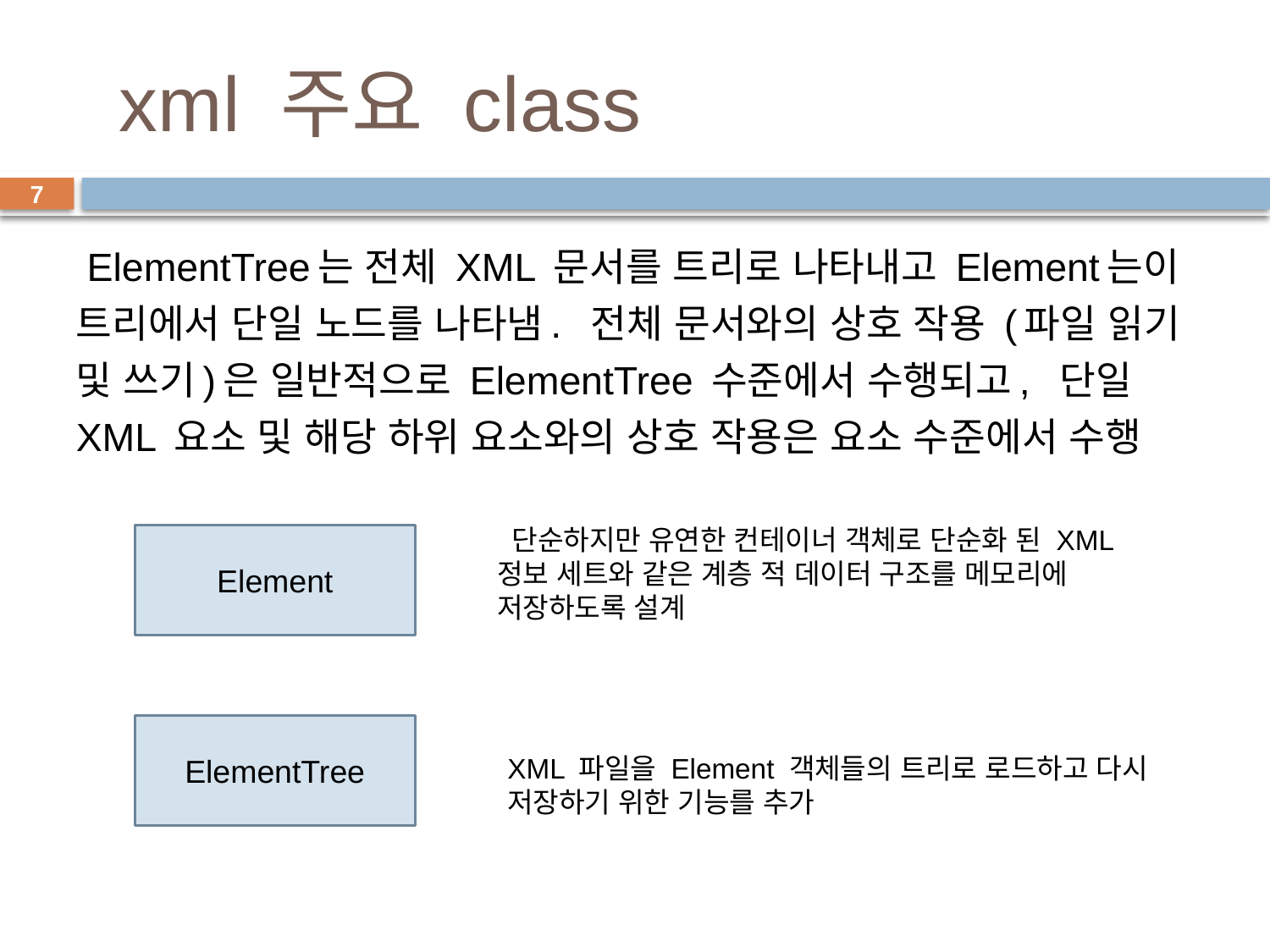

# xml 주요 class
7
 ElementTree는 전체 XML 문서를 트리로 나타내고 Element는이 트리에서 단일 노드를 나타냄.  전체 문서와의 상호 작용 (파일 읽기 및 쓰기)은 일반적으로 ElementTree 수준에서 수행되고,  단일 XML 요소 및 해당 하위 요소와의 상호 작용은 요소 수준에서 수행
 단순하지만 유연한 컨테이너 객체로 단순화 된 XML 정보 세트와 같은 계층 적 데이터 구조를 메모리에 저장하도록 설계
Element
ElementTree
XML 파일을 Element 객체들의 트리로 로드하고 다시 저장하기 위한 기능를 추가